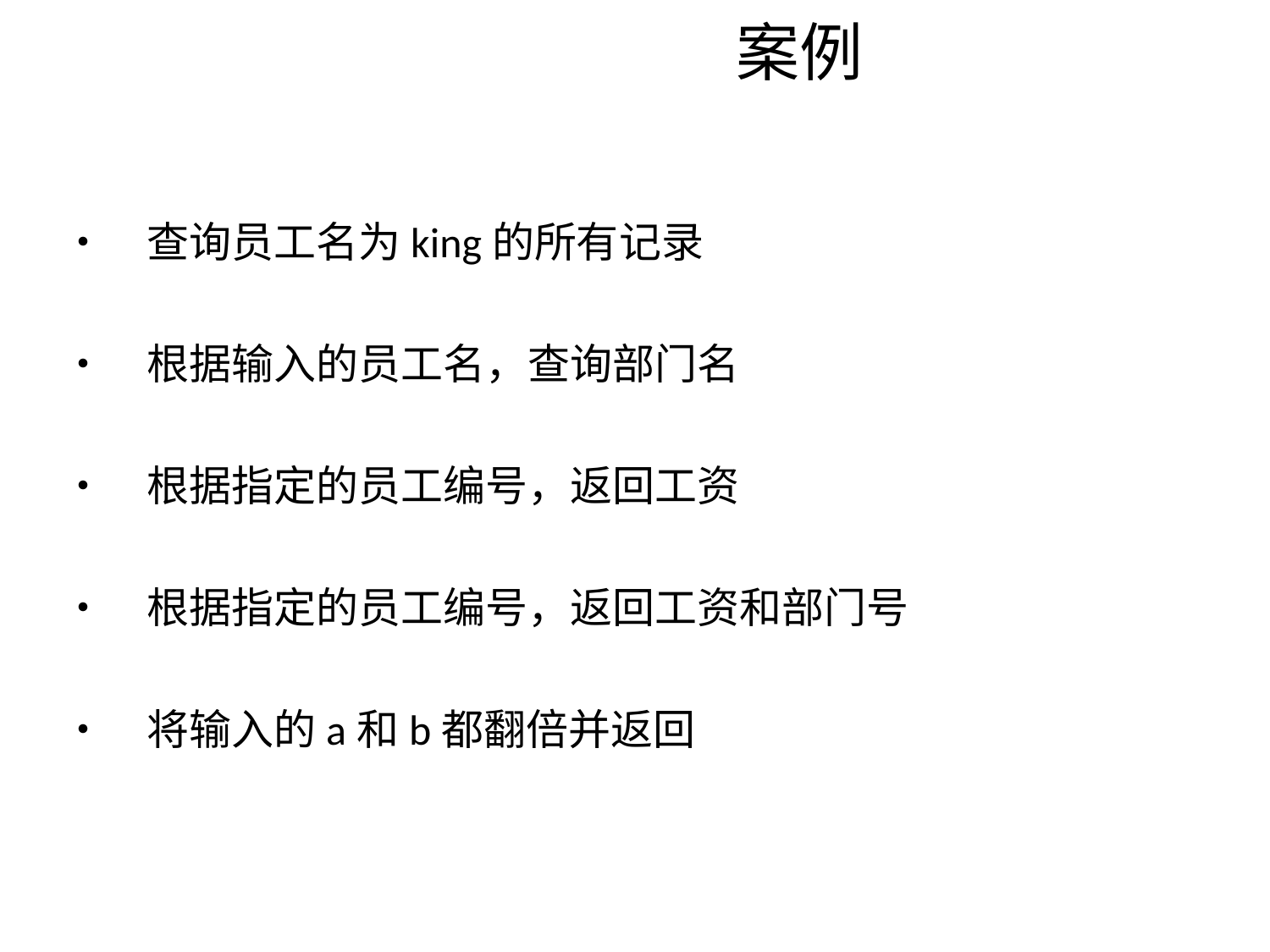

案例
• 查询员工名为king的所有记录
• 根据输入的员工名，查询部门名
• 根据指定的员工编号，返回工资
• 根据指定的员工编号，返回工资和部门号
• 将输入的a和b都翻倍并返回